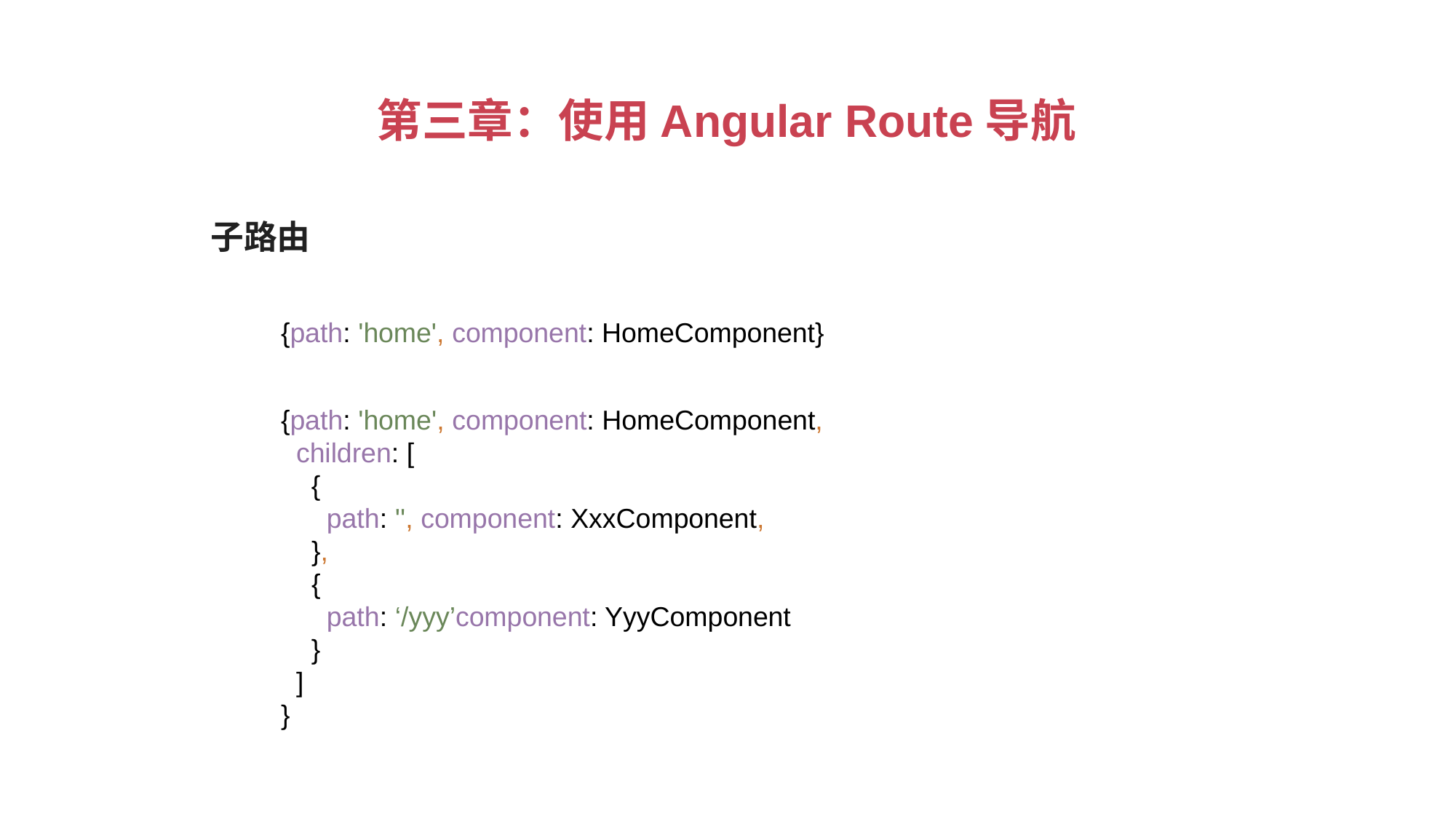

第三章：使用Angular Route导航
 子路由
{path: 'home', component: HomeComponent}
{path: 'home', component: HomeComponent,
  children: [
    {
      path: '', component: XxxComponent,
    },
    {
      path: ‘/yyy’component: YyyComponent
    }
  ]
}